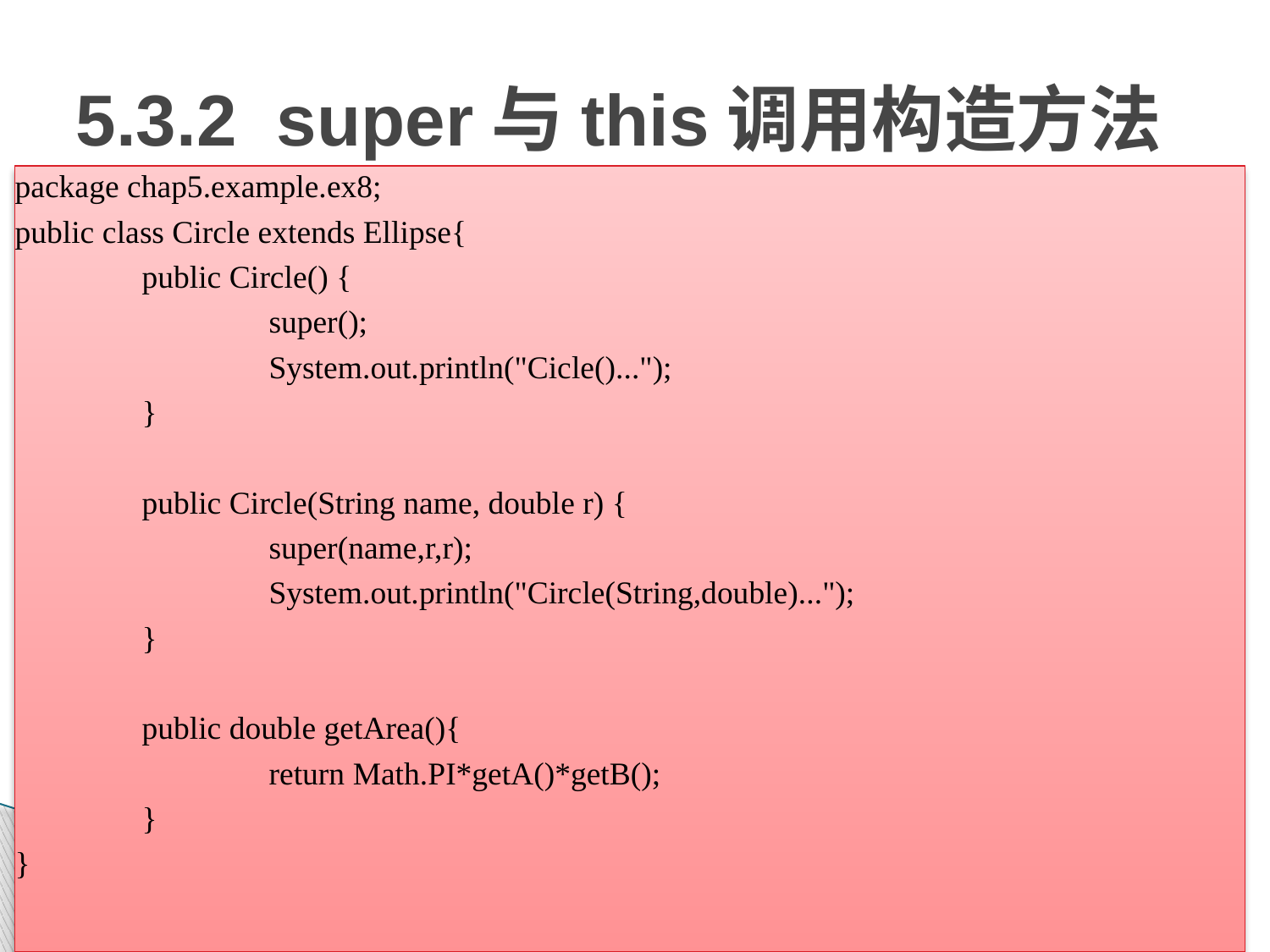

# 5.3.2  super与this调用构造方法
package chap5.example.ex8;
public class Circle extends Ellipse{
	public Circle() {
		super();
		System.out.println("Cicle()...");
	}

	public Circle(String name, double r) {
		super(name,r,r);
		System.out.println("Circle(String,double)...");
	}

	public double getArea(){
		return Math.PI*getA()*getB();
	}
}